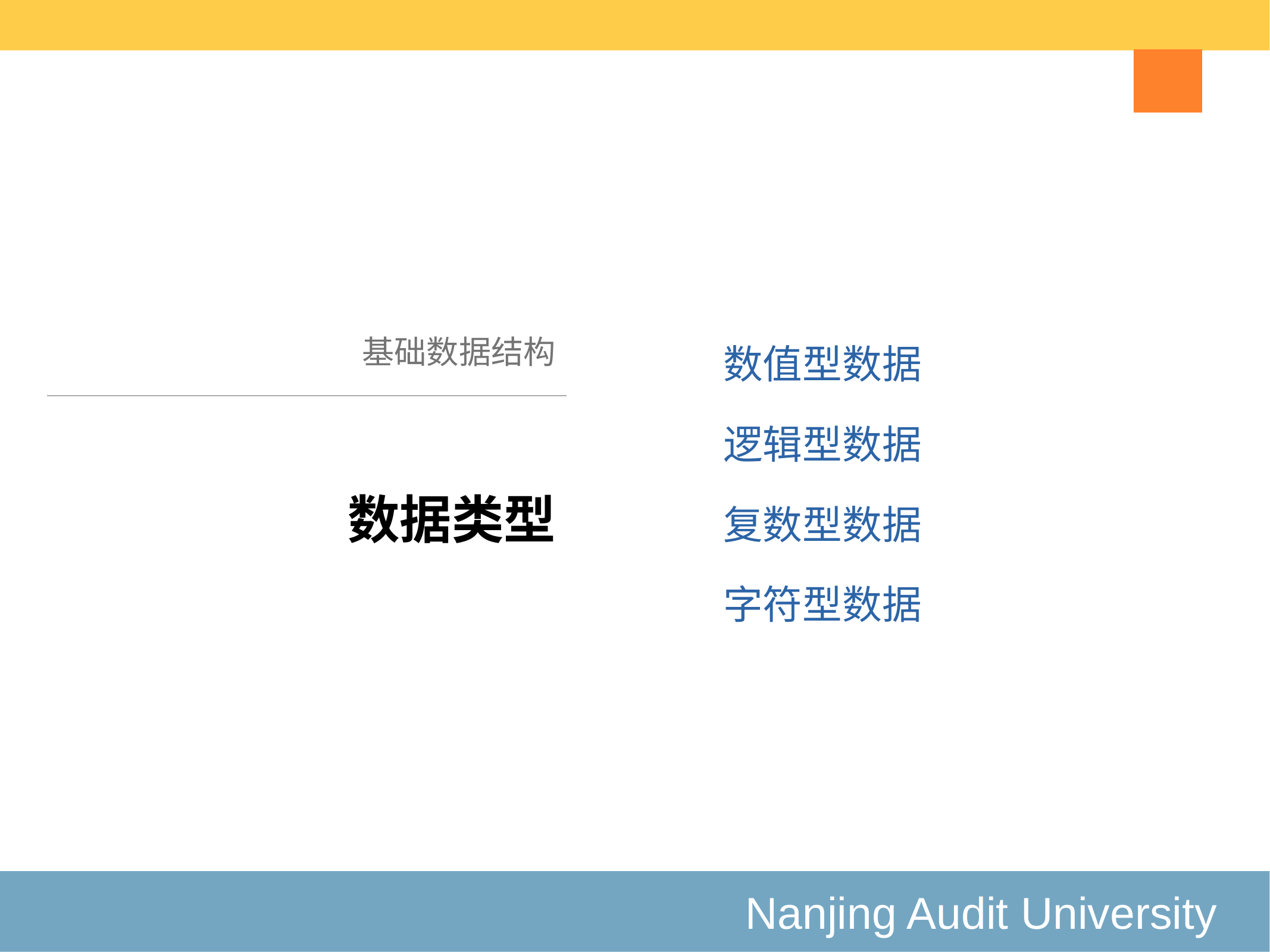

基础数据结构
数值型数据
逻辑型数据
# 数据类型
复数型数据
字符型数据